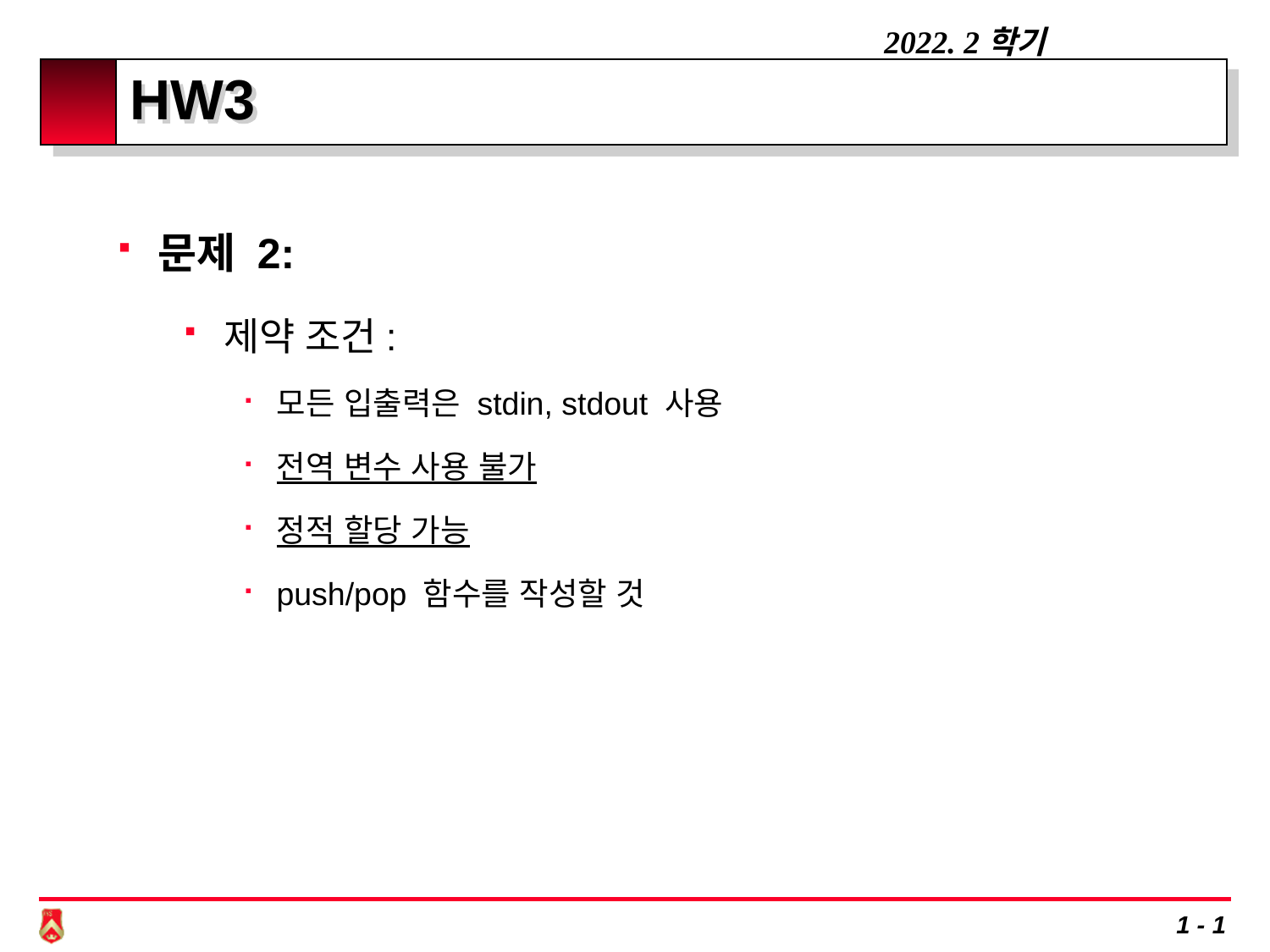

# HW3

문제 2:
제약 조건:
모든 입출력은 stdin, stdout 사용
전역 변수 사용 불가
정적 할당 가능
push/pop 함수를 작성할 것

1 - 1